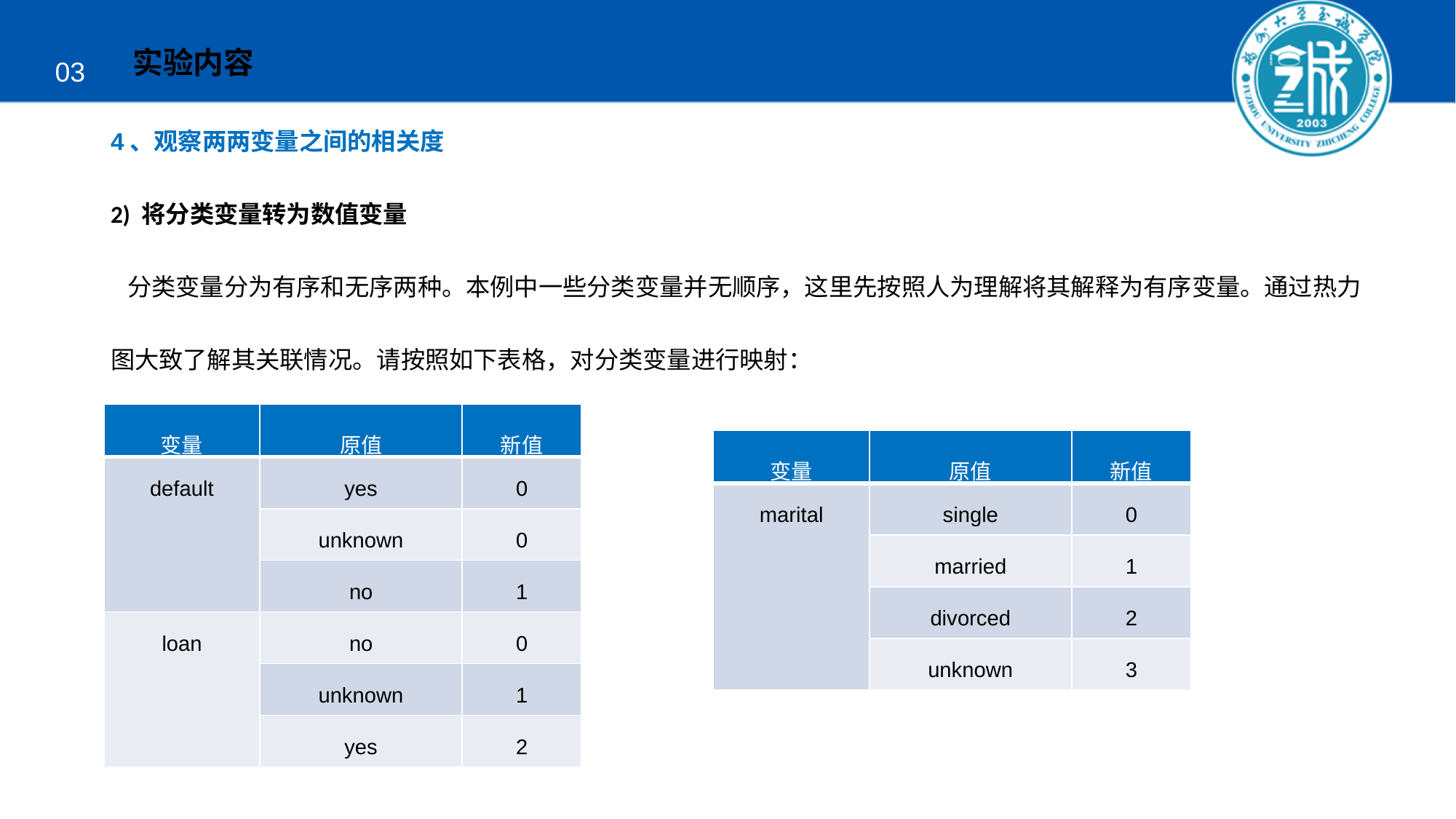

实验内容
03
4、观察两两变量之间的相关度
2) 将分类变量转为数值变量
  分类变量分为有序和无序两种。本例中一些分类变量并无顺序，这里先按照人为理解将其解释为有序变量。通过热力图大致了解其关联情况。请按照如下表格，对分类变量进行映射：
| 变量 | 原值 | 新值 |
| --- | --- | --- |
| default | yes | 0 |
|  | unknown | 0 |
|  | no | 1 |
| loan | no | 0 |
|  | unknown | 1 |
|  | yes | 2 |
| 变量 | 原值 | 新值 |
| --- | --- | --- |
| marital | single | 0 |
|  | married | 1 |
|  | divorced | 2 |
|  | unknown | 3 |